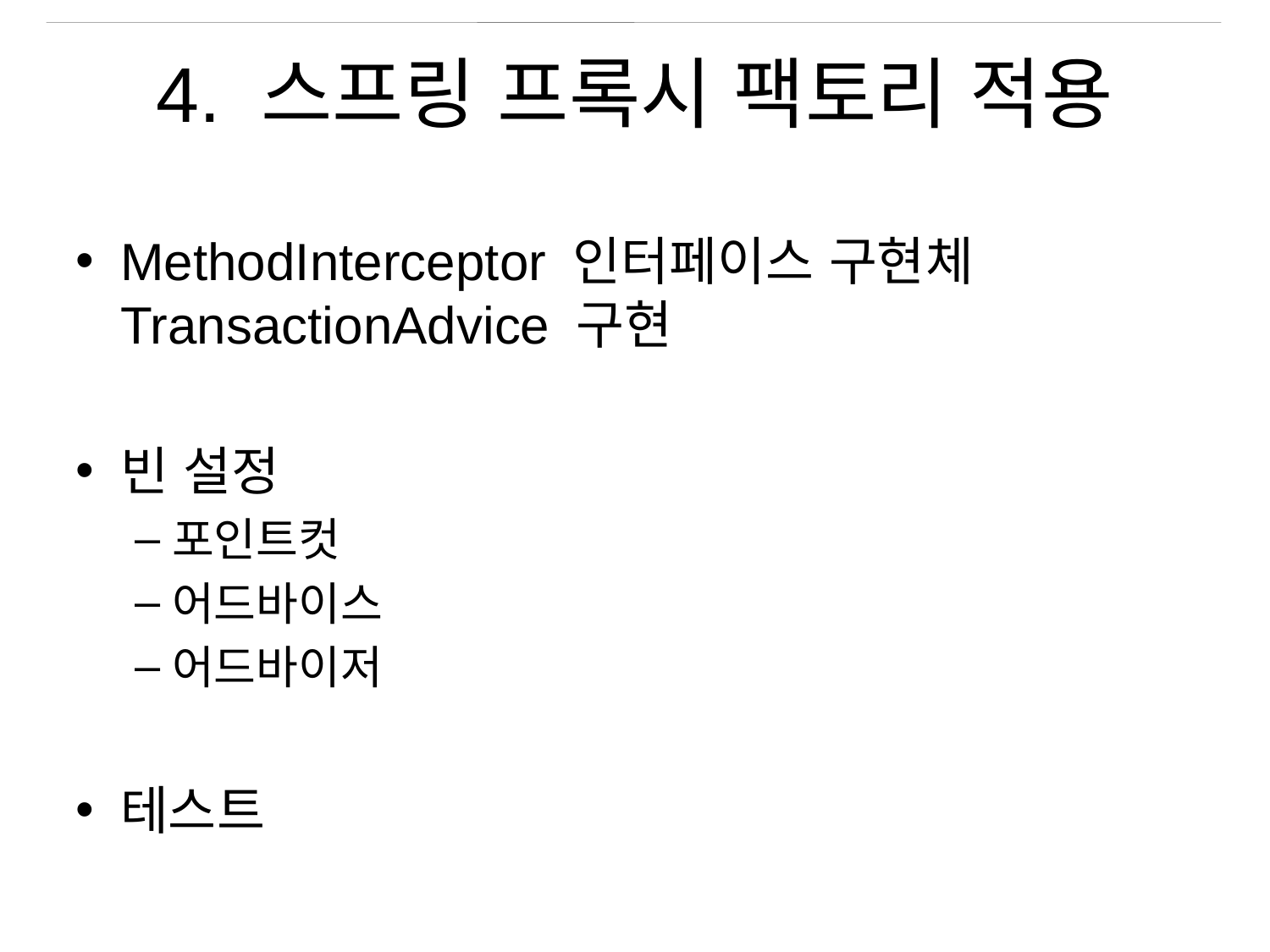

# 4. 스프링 프록시 팩토리 적용
MethodInterceptor 인터페이스 구현체 TransactionAdvice 구현

빈 설정
포인트컷
어드바이스
어드바이저

테스트